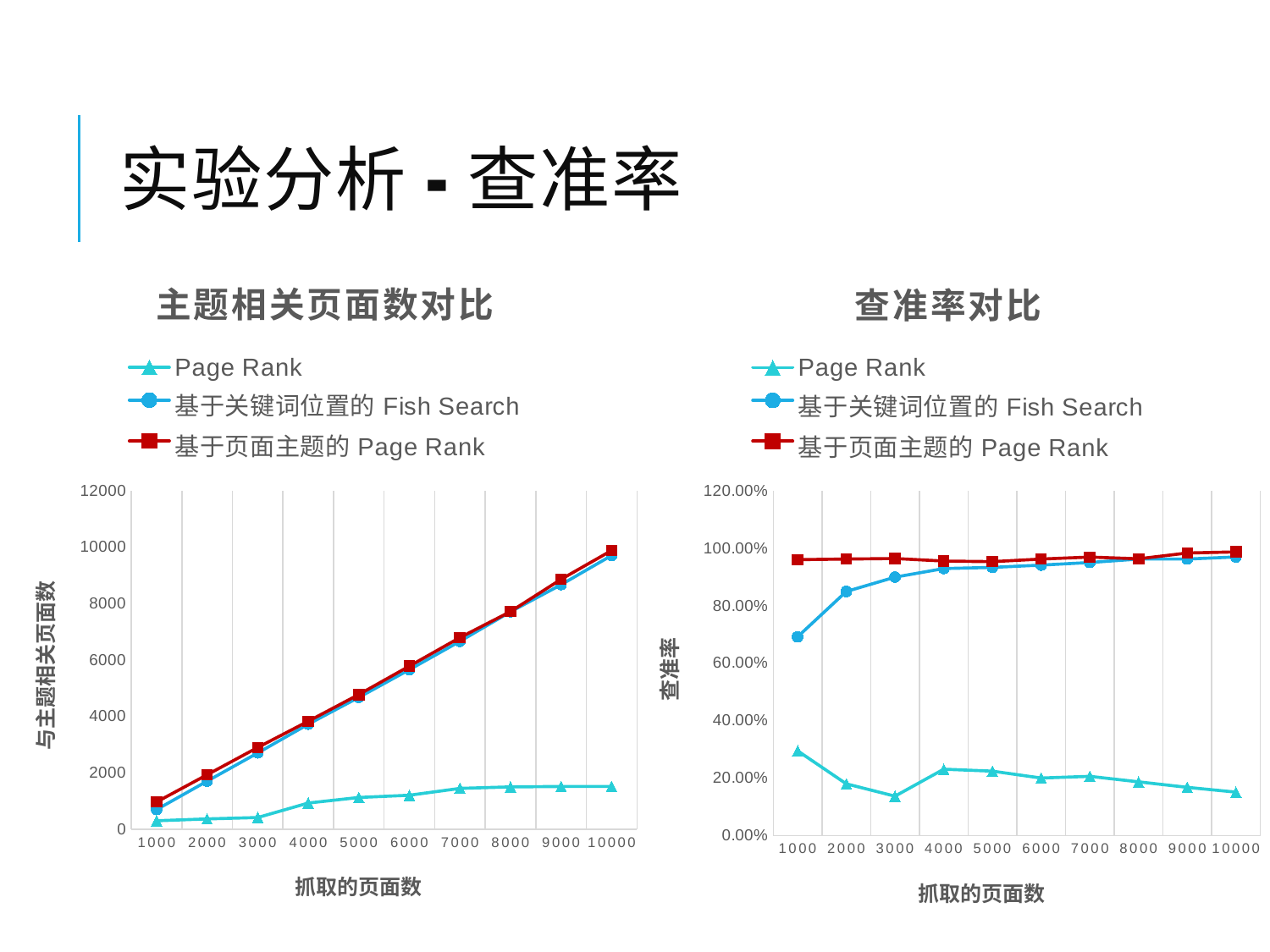

# 实验分析-查准率

### Chart: 主题相关页面数对比

| Category | Page Rank | 基于关键词位置的Fish Search | 基于页面主题的Page Rank |
|---|---|---|---|
| 1000 | 295.0 | 692.0 | 961.0 |
| 2000 | 360.0 | 1700.0 | 1926.0 |
| 3000 | 411.0 | 2700.0 | 2895.0 |
| 4000 | 924.0 | 3720.0 | 3824.0 |
| 5000 | 1121.0 | 4670.0 | 4770.0 |
| 6000 | 1201.0 | 5652.0 | 5778.0 |
| 7000 | 1443.0 | 6657.0 | 6790.0 |
| 8000 | 1496.0 | 7704.0 | 7712.0 |
| 9000 | 1511.0 | 8667.0 | 8857.0 |
| 10000 | 1512.0 | 9703.0 | 9880.0 |

### Chart: 查准率对比

| Category | Page Rank | 基于关键词位置的Fish Search | 基于页面主题的Page Rank |
|---|---|---|---|
| 1000 | 0.295 | 0.692 | 0.961 |
| 2000 | 0.18 | 0.85 | 0.963 |
| 3000 | 0.137 | 0.9 | 0.965 |
| 4000 | 0.231 | 0.93 | 0.956 |
| 5000 | 0.2242 | 0.934 | 0.954 |
| 6000 | 0.20016666666666666 | 0.942 | 0.963 |
| 7000 | 0.20614285714285716 | 0.951 | 0.97 |
| 8000 | 0.187 | 0.963 | 0.964 |
| 9000 | 0.1678888888888889 | 0.963 | 0.9841111111111112 |
| 10000 | 0.1512 | 0.9703 | 0.988 |